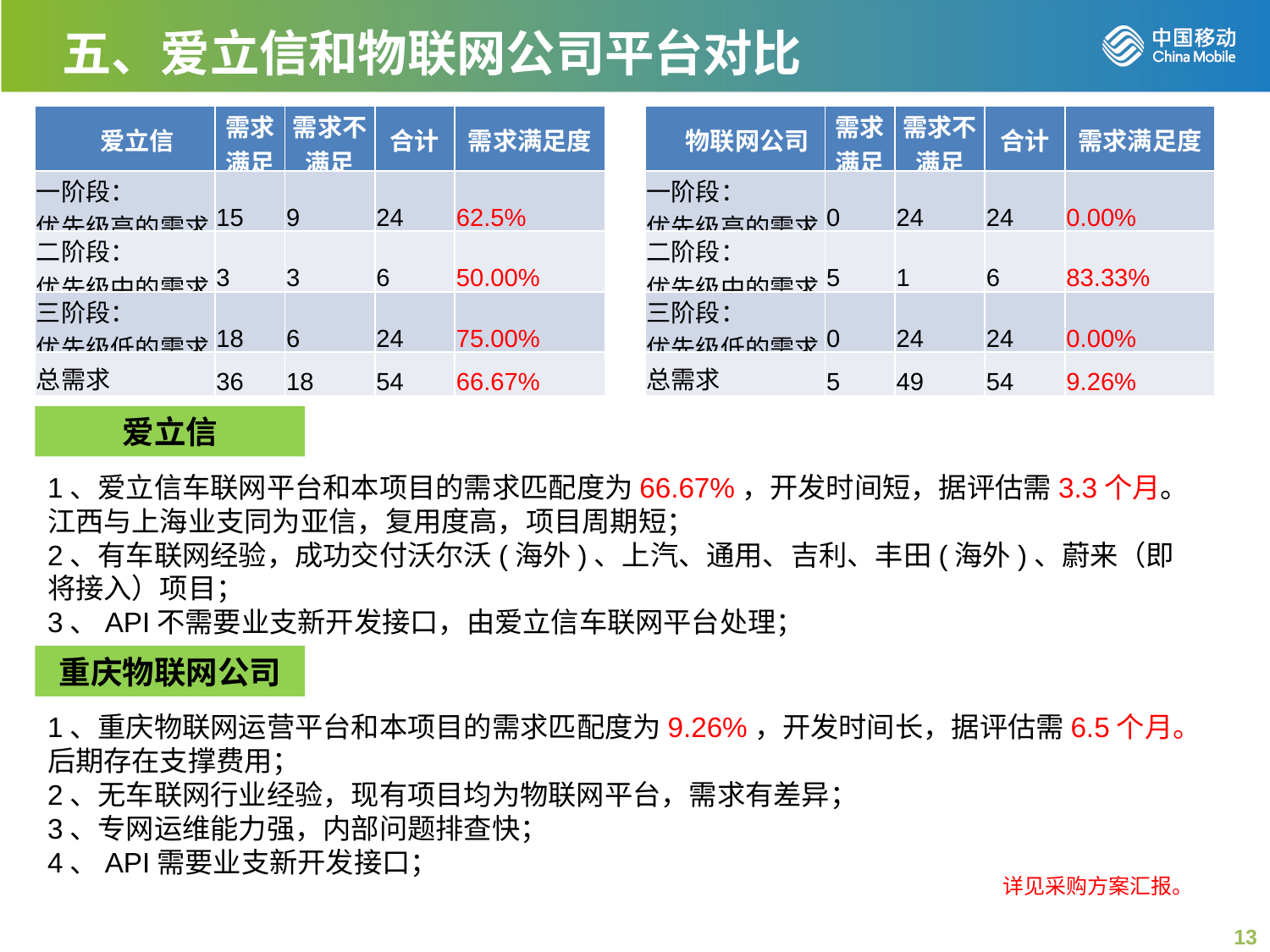

五、爱立信和物联网公司平台对比
| 爱立信 | 需求 满足 | 需求不满足 | 合计 | 需求满足度 |
| --- | --- | --- | --- | --- |
| 一阶段： 优先级高的需求 | 15 | 9 | 24 | 62.5% |
| 二阶段： 优先级中的需求 | 3 | 3 | 6 | 50.00% |
| 三阶段： 优先级低的需求 | 18 | 6 | 24 | 75.00% |
| 总需求 | 36 | 18 | 54 | 66.67% |
| 物联网公司 | 需求 满足 | 需求不满足 | 合计 | 需求满足度 |
| --- | --- | --- | --- | --- |
| 一阶段： 优先级高的需求 | 0 | 24 | 24 | 0.00% |
| 二阶段： 优先级中的需求 | 5 | 1 | 6 | 83.33% |
| 三阶段： 优先级低的需求 | 0 | 24 | 24 | 0.00% |
| 总需求 | 5 | 49 | 54 | 9.26% |
爱立信
1、爱立信车联网平台和本项目的需求匹配度为66.67%，开发时间短，据评估需3.3个月。江西与上海业支同为亚信，复用度高，项目周期短；
2、有车联网经验，成功交付沃尔沃(海外)、上汽、通用、吉利、丰田(海外)、蔚来（即将接入）项目；
3、API不需要业支新开发接口，由爱立信车联网平台处理；
重庆物联网公司
1、重庆物联网运营平台和本项目的需求匹配度为9.26%，开发时间长，据评估需6.5个月。后期存在支撑费用；
2、无车联网行业经验，现有项目均为物联网平台，需求有差异；
3、专网运维能力强，内部问题排查快；
4、API需要业支新开发接口；
详见采购方案汇报。